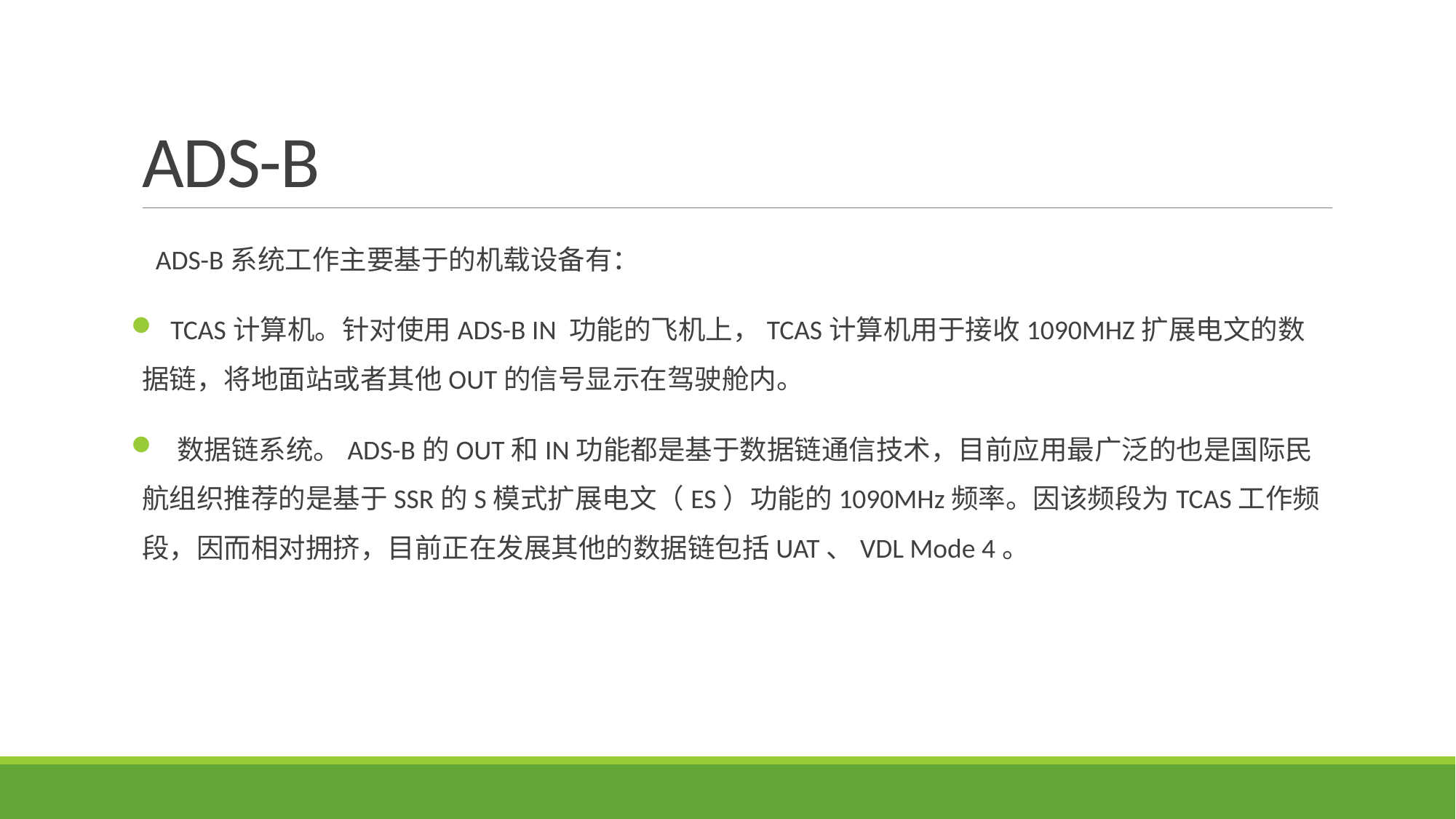

# ADS-B
    ADS-B系统工作主要基于的机载设备有：
  TCAS计算机。针对使用ADS-B IN 功能的飞机上，TCAS计算机用于接收1090MHZ扩展电文的数据链，将地面站或者其他OUT的信号显示在驾驶舱内。
  数据链系统。ADS-B的OUT和IN功能都是基于数据链通信技术，目前应用最广泛的也是国际民航组织推荐的是基于SSR的S模式扩展电文（ES）功能的1090MHz频率。因该频段为TCAS工作频段，因而相对拥挤，目前正在发展其他的数据链包括UAT、VDL Mode 4。